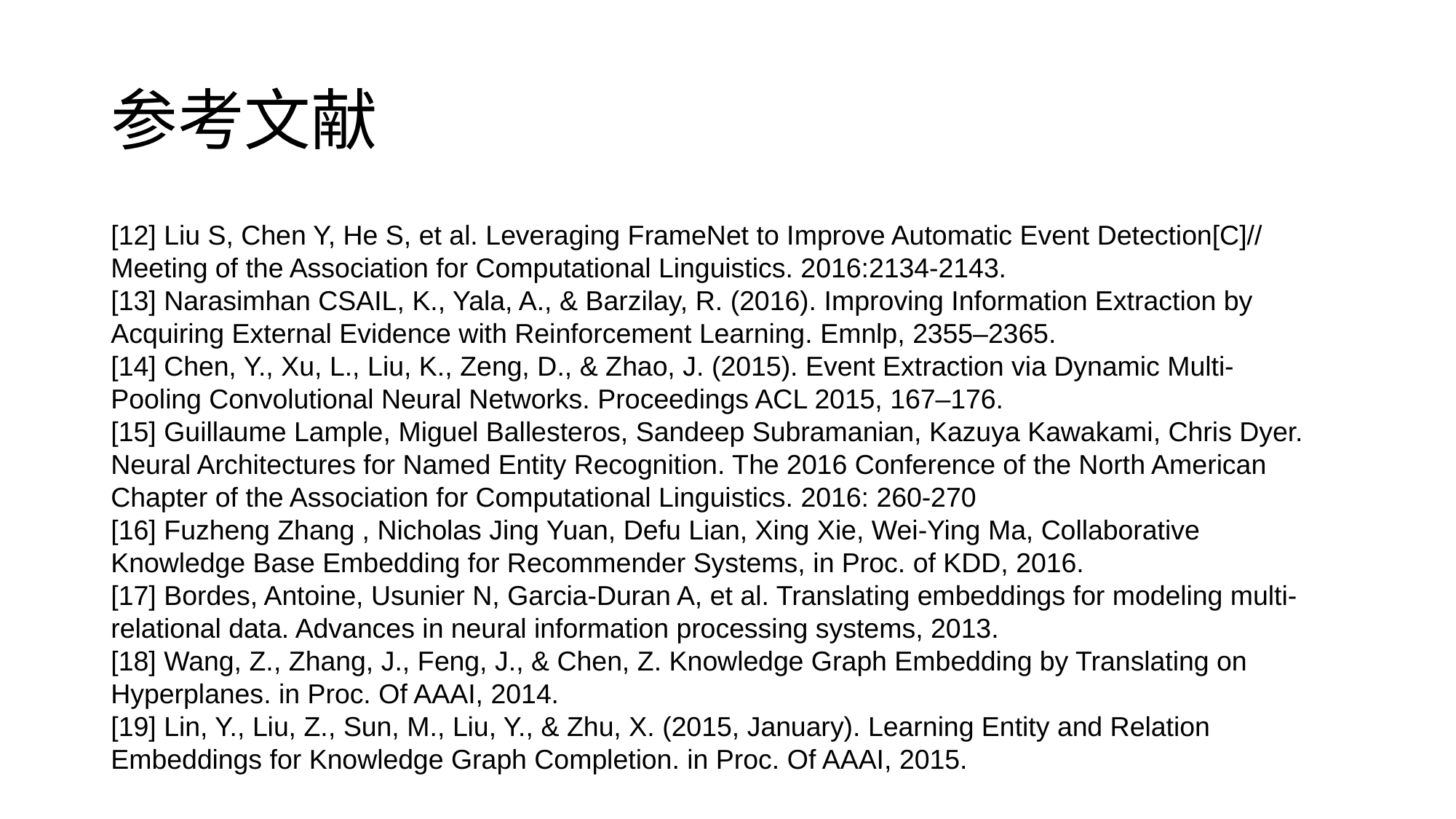

# 参考文献
[12] Liu S, Chen Y, He S, et al. Leveraging FrameNet to Improve Automatic Event Detection[C]// Meeting of the Association for Computational Linguistics. 2016:2134-2143.
[13] Narasimhan CSAIL, K., Yala, A., & Barzilay, R. (2016). Improving Information Extraction by Acquiring External Evidence with Reinforcement Learning. Emnlp, 2355–2365.
[14] Chen, Y., Xu, L., Liu, K., Zeng, D., & Zhao, J. (2015). Event Extraction via Dynamic Multi-Pooling Convolutional Neural Networks. Proceedings ACL 2015, 167–176.
[15] Guillaume Lample, Miguel Ballesteros, Sandeep Subramanian, Kazuya Kawakami, Chris Dyer. Neural Architectures for Named Entity Recognition. The 2016 Conference of the North American Chapter of the Association for Computational Linguistics. 2016: 260-270
[16] Fuzheng Zhang , Nicholas Jing Yuan, Defu Lian, Xing Xie, Wei-Ying Ma, Collaborative Knowledge Base Embedding for Recommender Systems, in Proc. of KDD, 2016.
[17] Bordes, Antoine, Usunier N, Garcia-Duran A, et al. Translating embeddings for modeling multi-relational data. Advances in neural information processing systems, 2013.
[18] Wang, Z., Zhang, J., Feng, J., & Chen, Z. Knowledge Graph Embedding by Translating on Hyperplanes. in Proc. Of AAAI, 2014.
[19] Lin, Y., Liu, Z., Sun, M., Liu, Y., & Zhu, X. (2015, January). Learning Entity and Relation Embeddings for Knowledge Graph Completion. in Proc. Of AAAI, 2015.